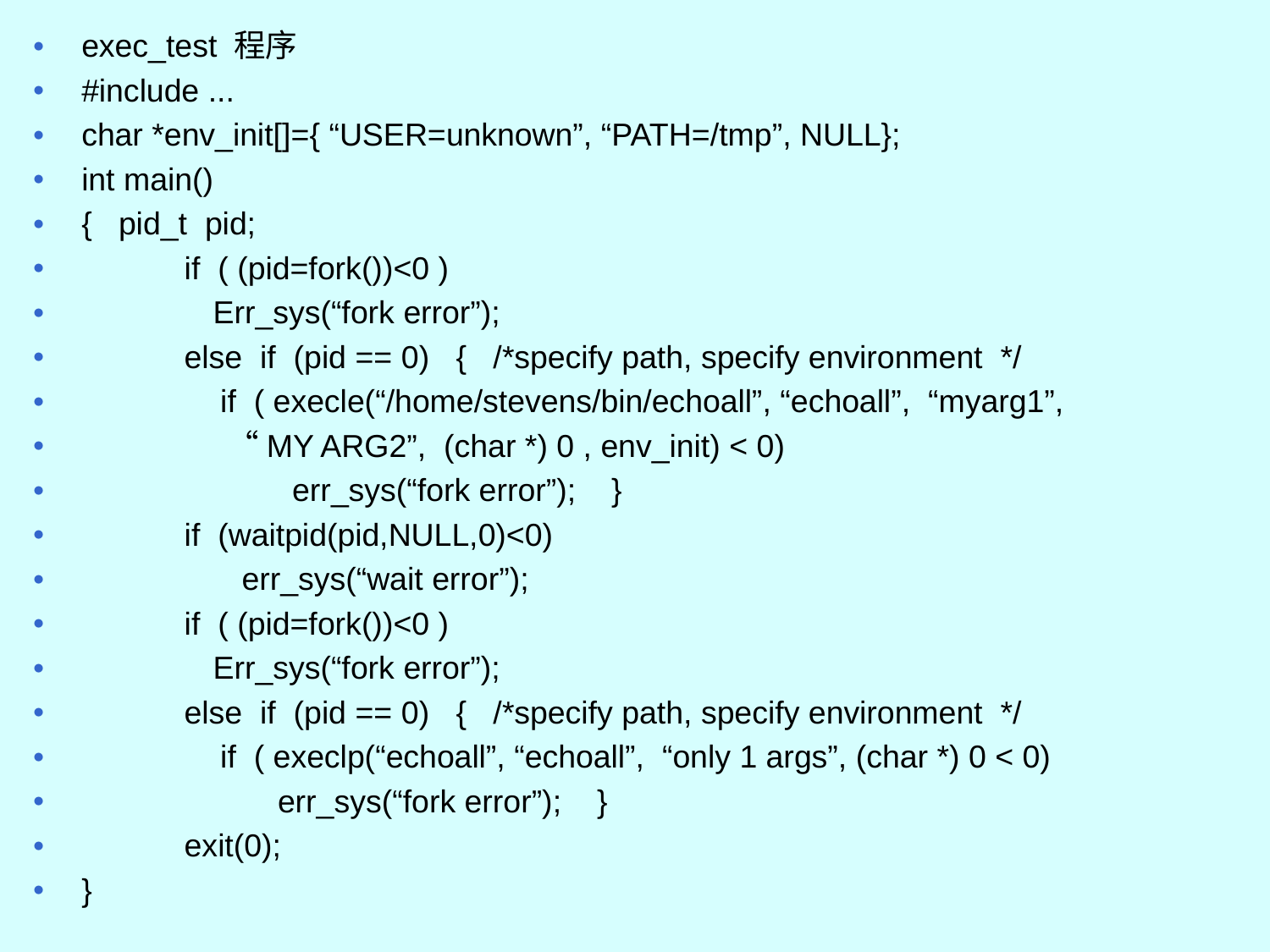

exec_test 程序
#include ...
char *env_init[]={ “USER=unknown”, “PATH=/tmp”, NULL};
int main()
{   pid_t  pid;
　　　if  ( (pid=fork())<0 )
　　　    Err_sys(“fork error”);
　　　else  if  (pid == 0)   {   /*specify path, specify environment  */
　　　     if  ( execle(“/home/stevens/bin/echoall”, “echoall”,  “myarg1”,
　　　       “MY ARG2”,  (char *) 0 , env_init) < 0)
　　　               err_sys(“fork error”);    }
　　　if  (waitpid(pid,NULL,0)<0)
　　　        err_sys(“wait error”);
　　　if  ( (pid=fork())<0 )
　　　    Err_sys(“fork error”);
　　　else  if  (pid == 0)   {   /*specify path, specify environment  */
　　　     if  ( execlp(“echoall”, “echoall”,  “only 1 args”, (char *) 0 < 0)
　　　             err_sys(“fork error”);    }
　　　exit(0);
}
69